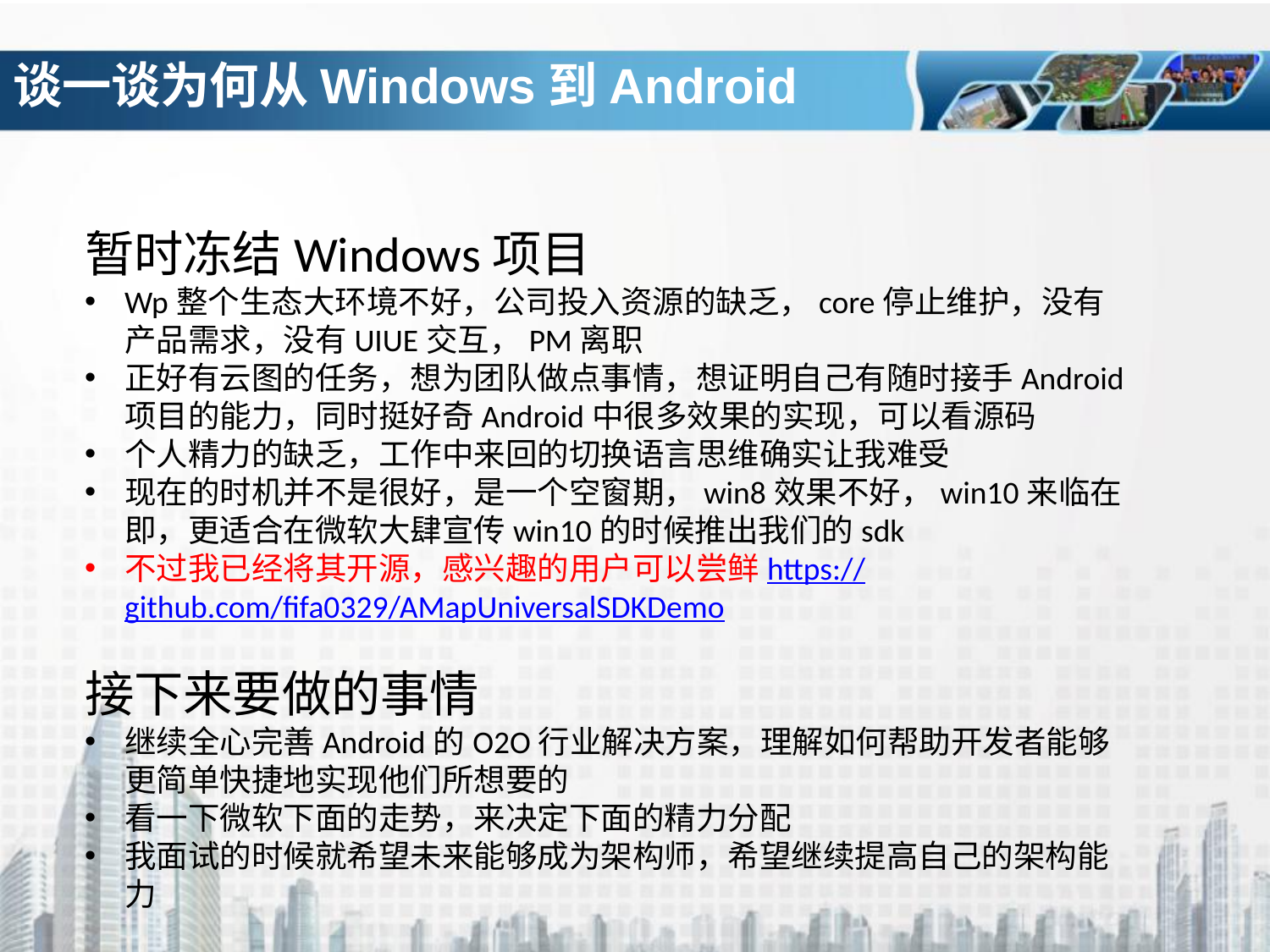

# 谈一谈为何从Windows到Android
暂时冻结Windows项目
Wp整个生态大环境不好，公司投入资源的缺乏，core停止维护，没有产品需求，没有UIUE交互，PM离职
正好有云图的任务，想为团队做点事情，想证明自己有随时接手Android项目的能力，同时挺好奇Android中很多效果的实现，可以看源码
个人精力的缺乏，工作中来回的切换语言思维确实让我难受
现在的时机并不是很好，是一个空窗期，win8效果不好，win10来临在即，更适合在微软大肆宣传win10的时候推出我们的sdk
不过我已经将其开源，感兴趣的用户可以尝鲜https://github.com/fifa0329/AMapUniversalSDKDemo

接下来要做的事情
继续全心完善Android的O2O行业解决方案，理解如何帮助开发者能够更简单快捷地实现他们所想要的
看一下微软下面的走势，来决定下面的精力分配
我面试的时候就希望未来能够成为架构师，希望继续提高自己的架构能力